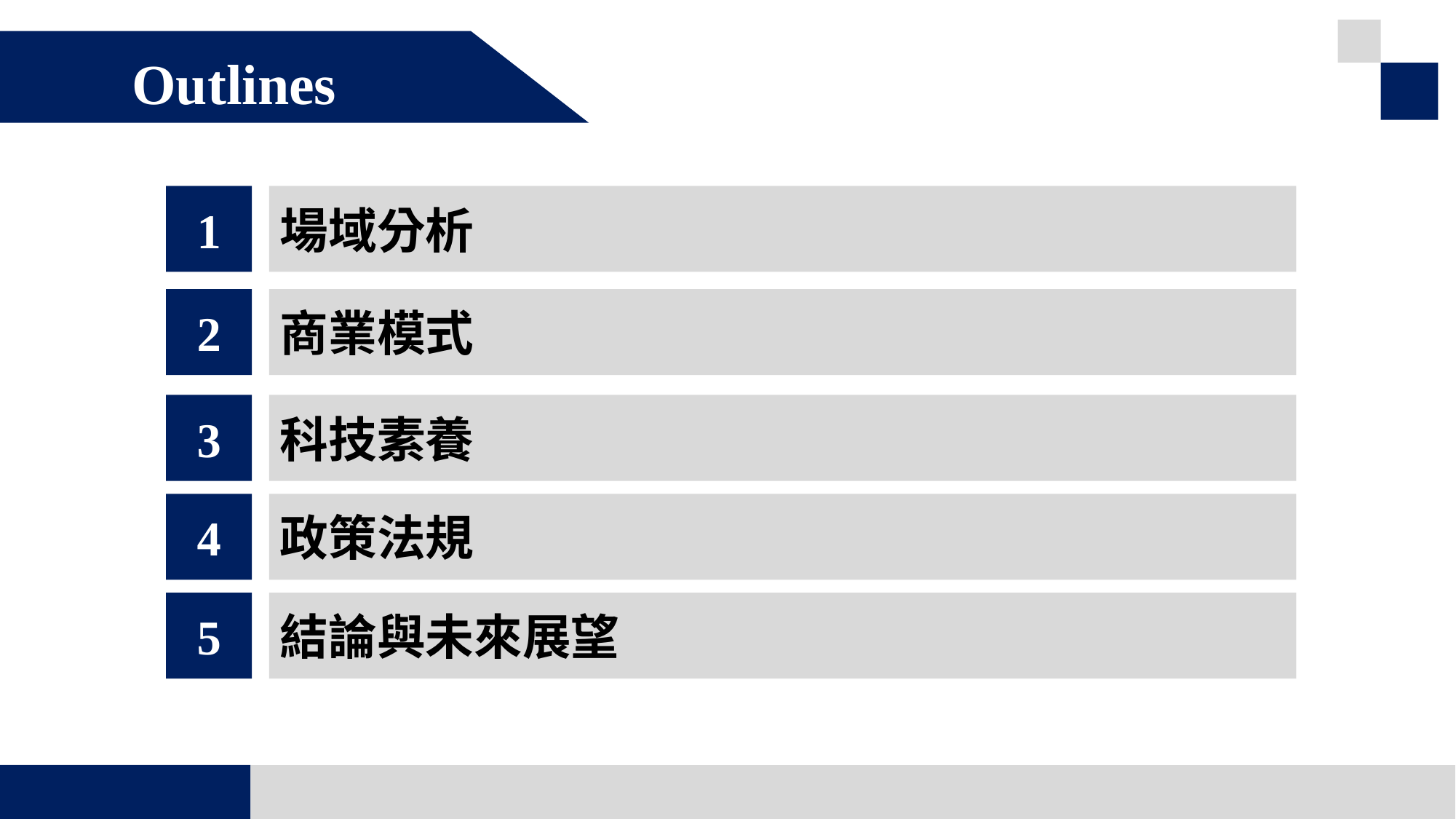

Outlines

場域分析
1
2
商業模式
3
科技素養
4
政策法規
5
結論與未來展望
2